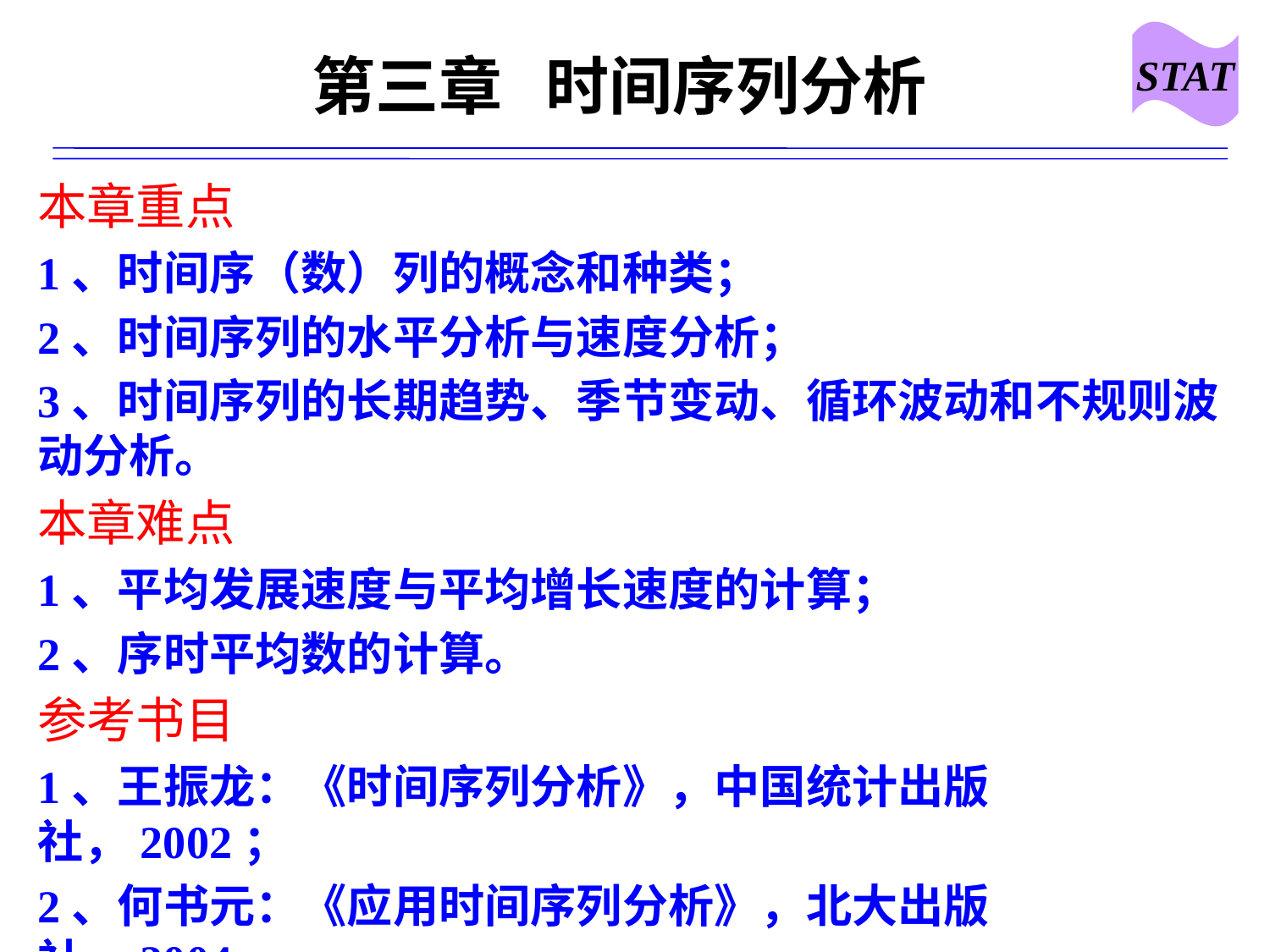

STAT
# 第三章   时间序列分析

本章重点
1、时间序（数）列的概念和种类；
2、时间序列的水平分析与速度分析；
3、时间序列的长期趋势、季节变动、循环波动和不规则波动分析。
本章难点
1、平均发展速度与平均增长速度的计算；
2、序时平均数的计算。
参考书目
1、王振龙：《时间序列分析》，中国统计出版社，2002；
2、何书元：《应用时间序列分析》，北大出版社，2004。